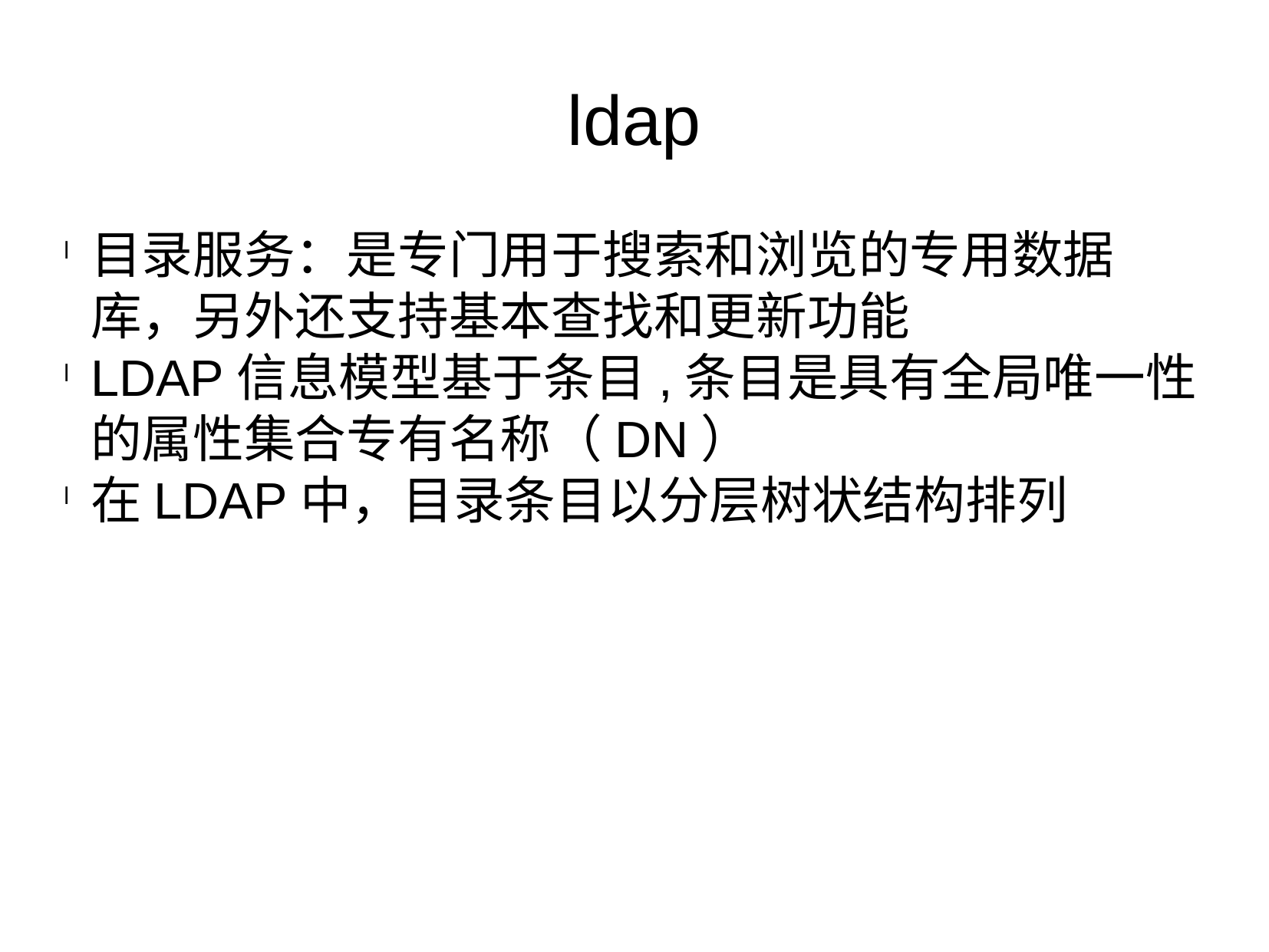

ldap
目录服务：是专门用于搜索和浏览的专用数据库，另外还支持基本查找和更新功能
LDAP信息模型基于条目,条目是具有全局唯一性的属性集合专有名称（DN）
在LDAP中，目录条目以分层树状结构排列